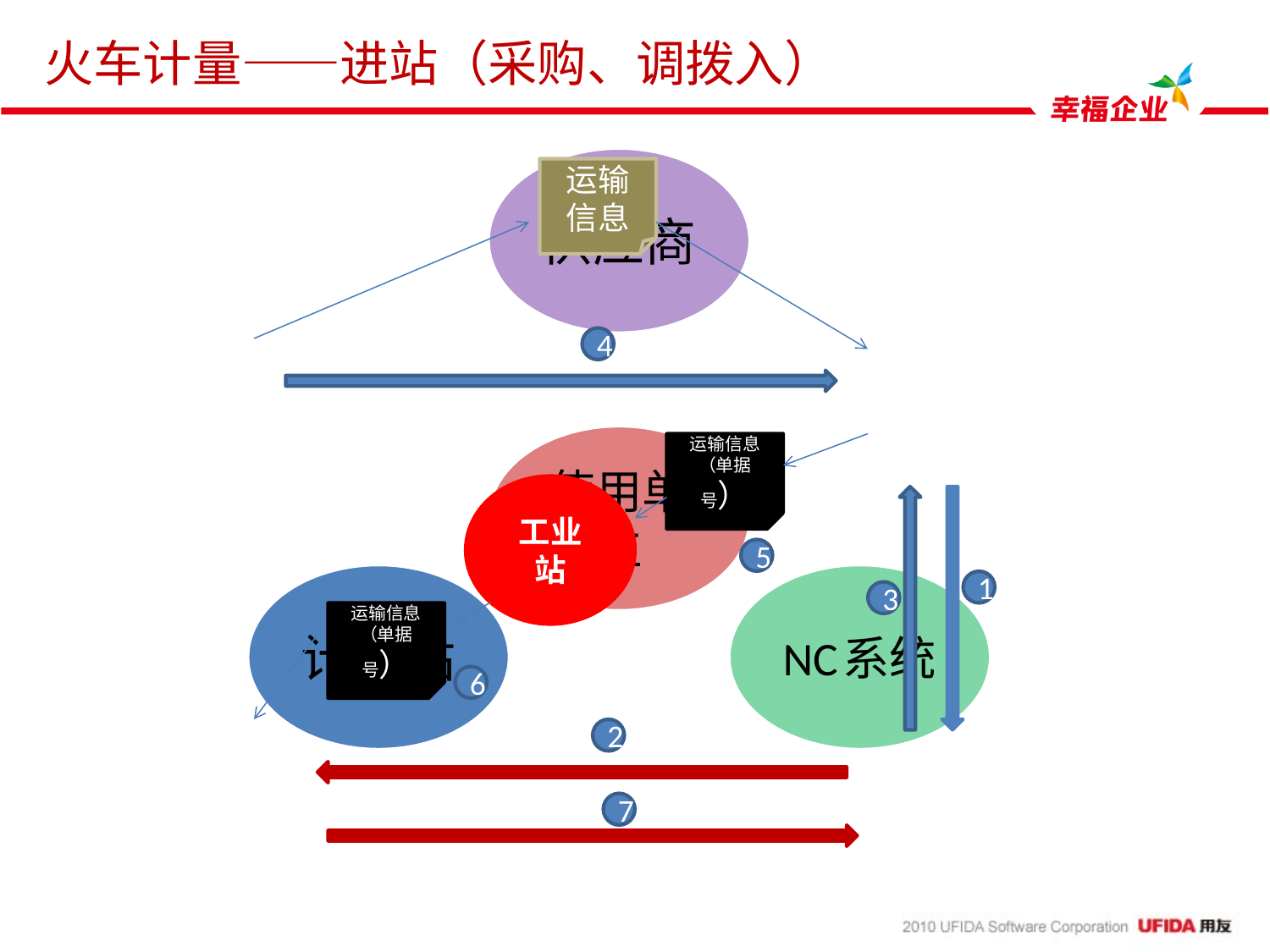

火车计量——进站（采购、调拨入）
#
供应商
NC系统
计量站
运输信息
4

运输信息（单据号）
工业站

5
1
3
运输信息（单据号）
6
2

7